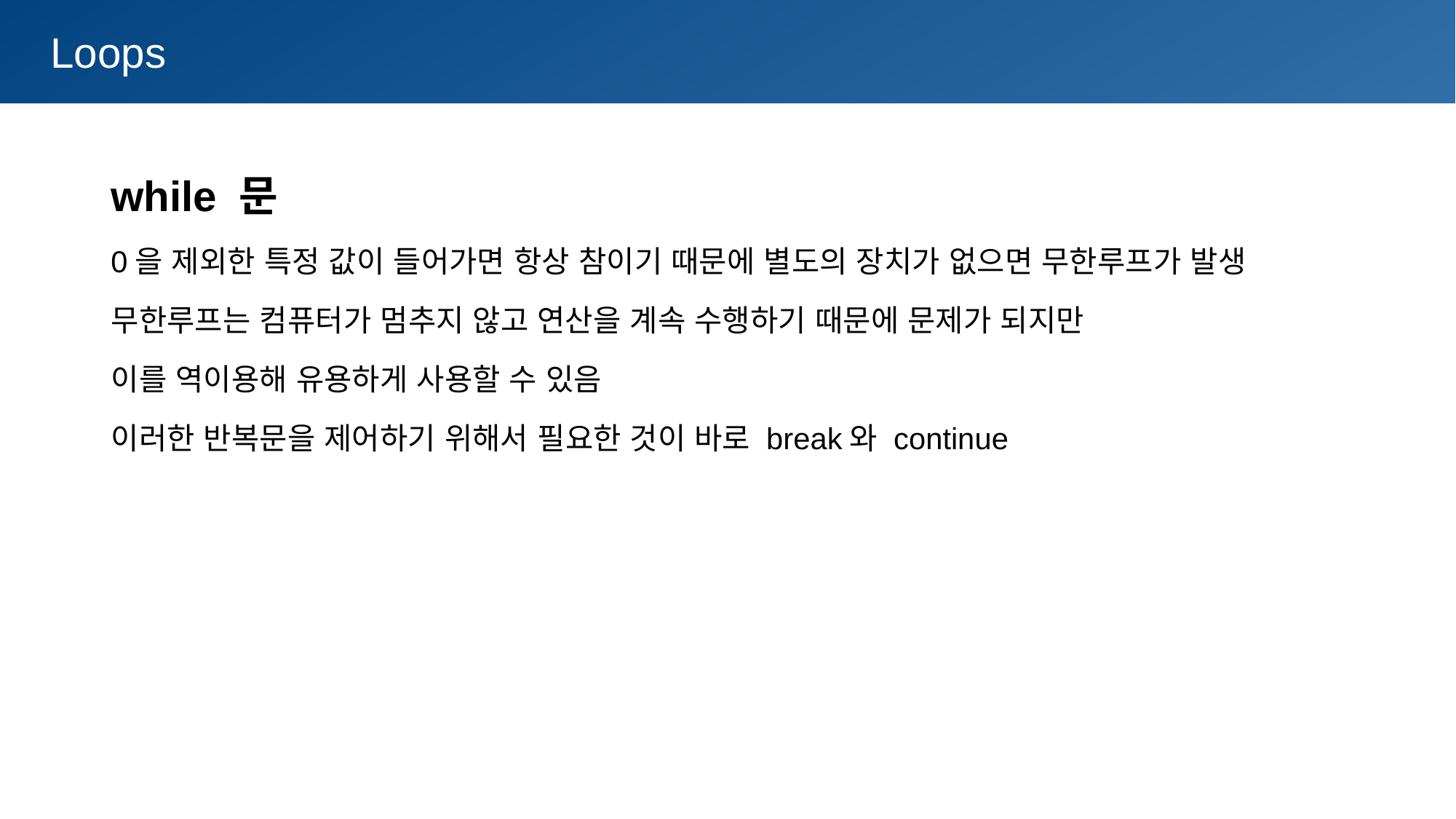

Loops
while 문
0을 제외한 특정 값이 들어가면 항상 참이기 때문에 별도의 장치가 없으면 무한루프가 발생
무한루프는 컴퓨터가 멈추지 않고 연산을 계속 수행하기 때문에 문제가 되지만
이를 역이용해 유용하게 사용할 수 있음
이러한 반복문을 제어하기 위해서 필요한 것이 바로 break와 continue